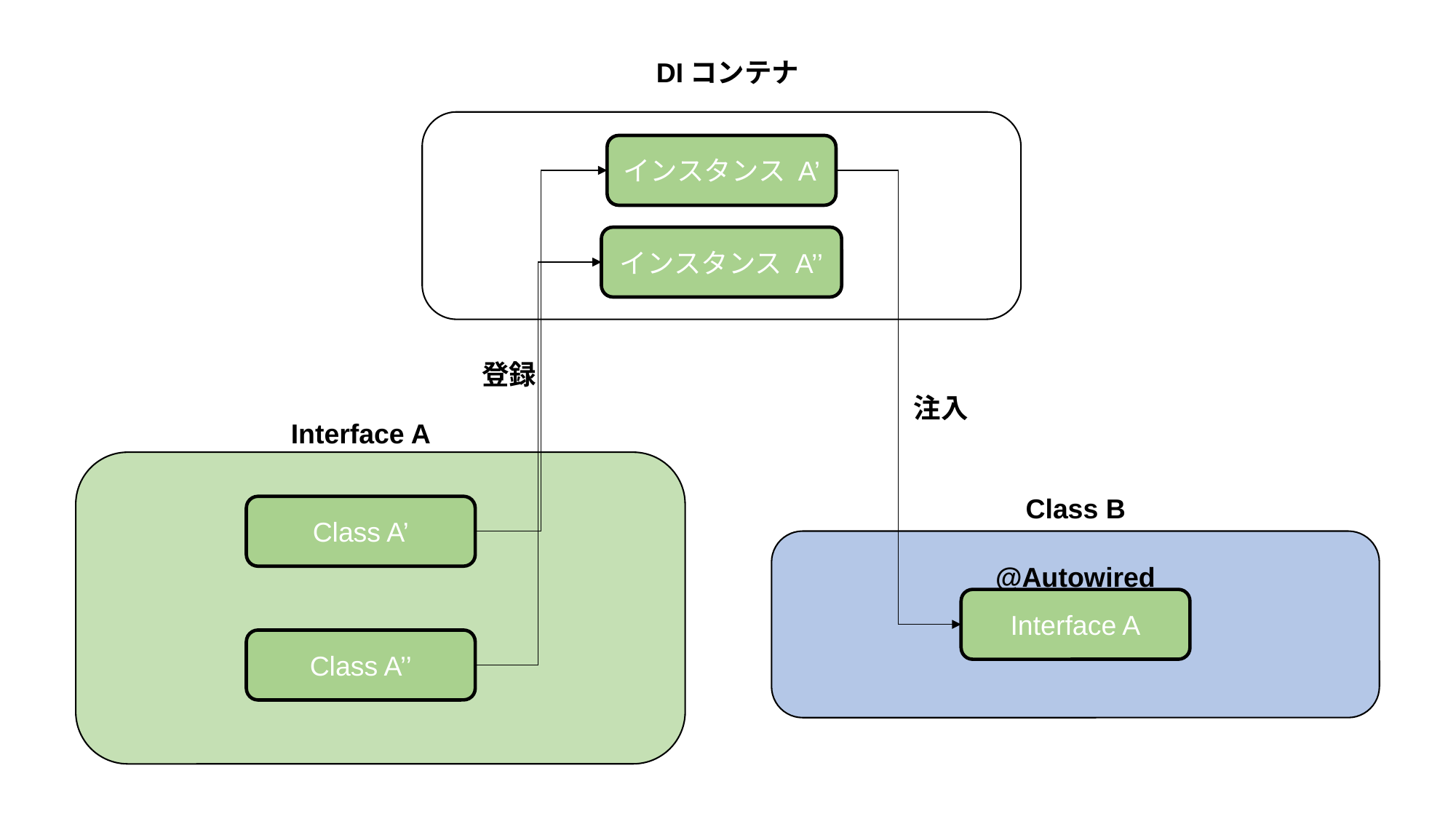

DIコンテナ

インスタンス A’
インスタンス A’’
登録
注入
Interface A

Class B
Class A’

@Autowired
Interface A
Class A’’